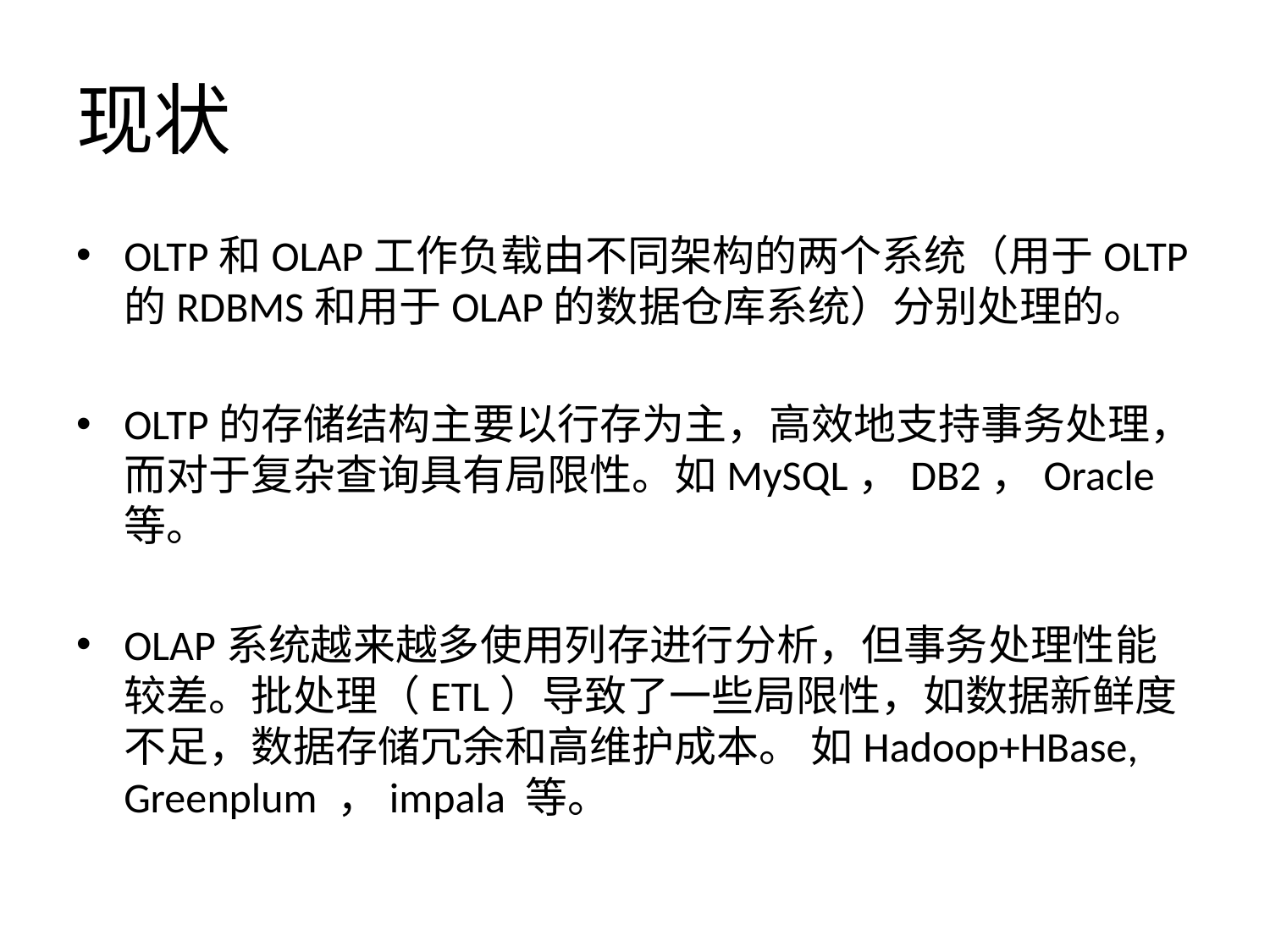

# 现状
OLTP和OLAP工作负载由不同架构的两个系统（用于OLTP的RDBMS和用于OLAP的数据仓库系统）分别处理的。

OLTP的存储结构主要以行存为主，高效地支持事务处理，而对于复杂查询具有局限性。如MySQL，DB2，Oracle等。

OLAP系统越来越多使用列存进行分析，但事务处理性能较差。批处理（ETL）导致了一些局限性，如数据新鲜度不足，数据存储冗余和高维护成本。 如Hadoop+HBase, Greenplum ，impala 等。